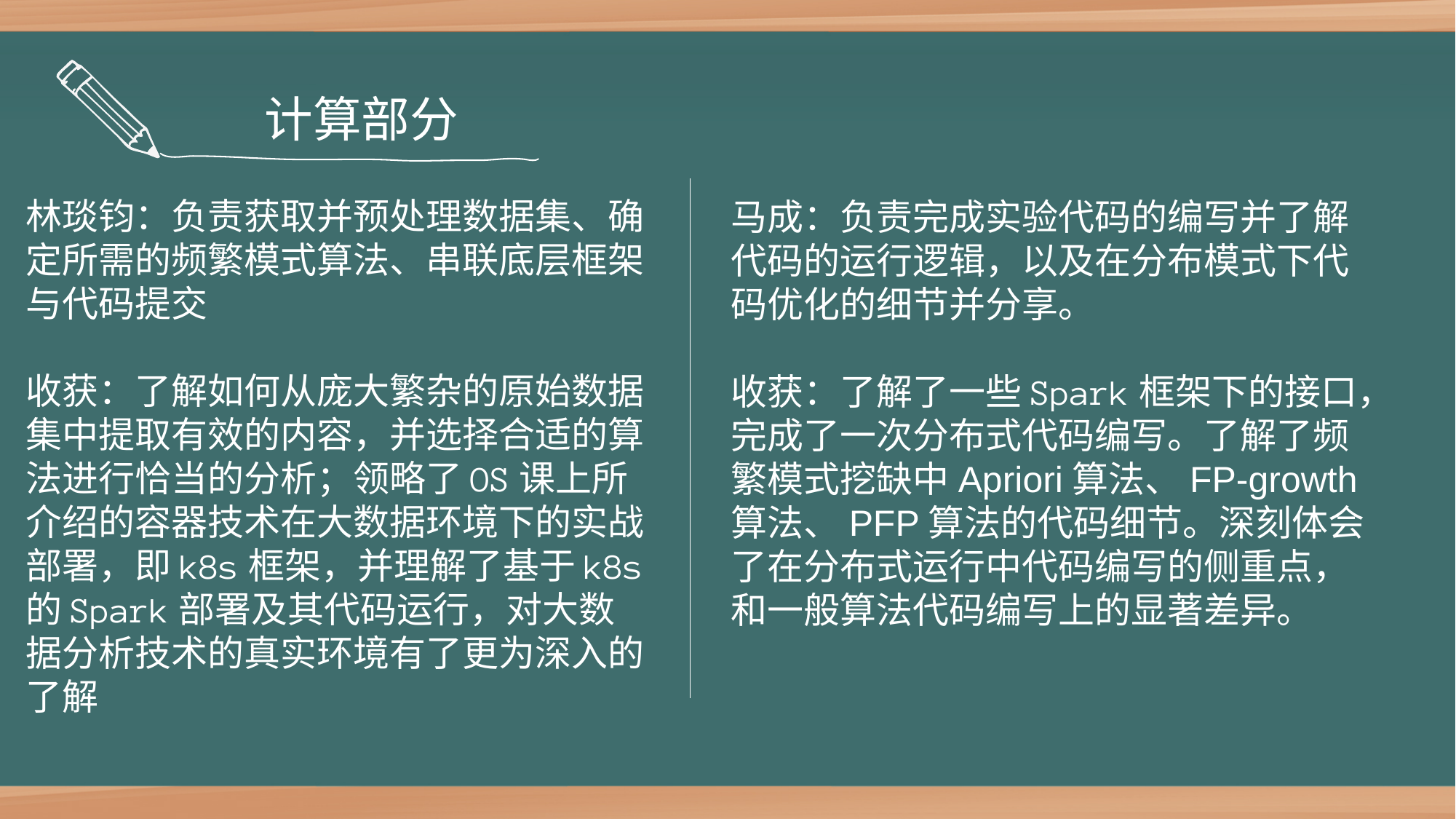

计算部分

林琰钧：负责获取并预处理数据集、确定所需的频繁模式算法、串联底层框架与代码提交

收获：了解如何从庞大繁杂的原始数据集中提取有效的内容，并选择合适的算法进行恰当的分析；领略了OS课上所介绍的容器技术在大数据环境下的实战部署，即k8s框架，并理解了基于k8s的Spark部署及其代码运行，对大数据分析技术的真实环境有了更为深入的了解
马成：负责完成实验代码的编写并了解代码的运行逻辑，以及在分布模式下代码优化的细节并分享。

收获：了解了一些Spark框架下的接口，完成了一次分布式代码编写。了解了频繁模式挖缺中Apriori算法、FP-growth算法、PFP算法的代码细节。深刻体会了在分布式运行中代码编写的侧重点，和一般算法代码编写上的显著差异。